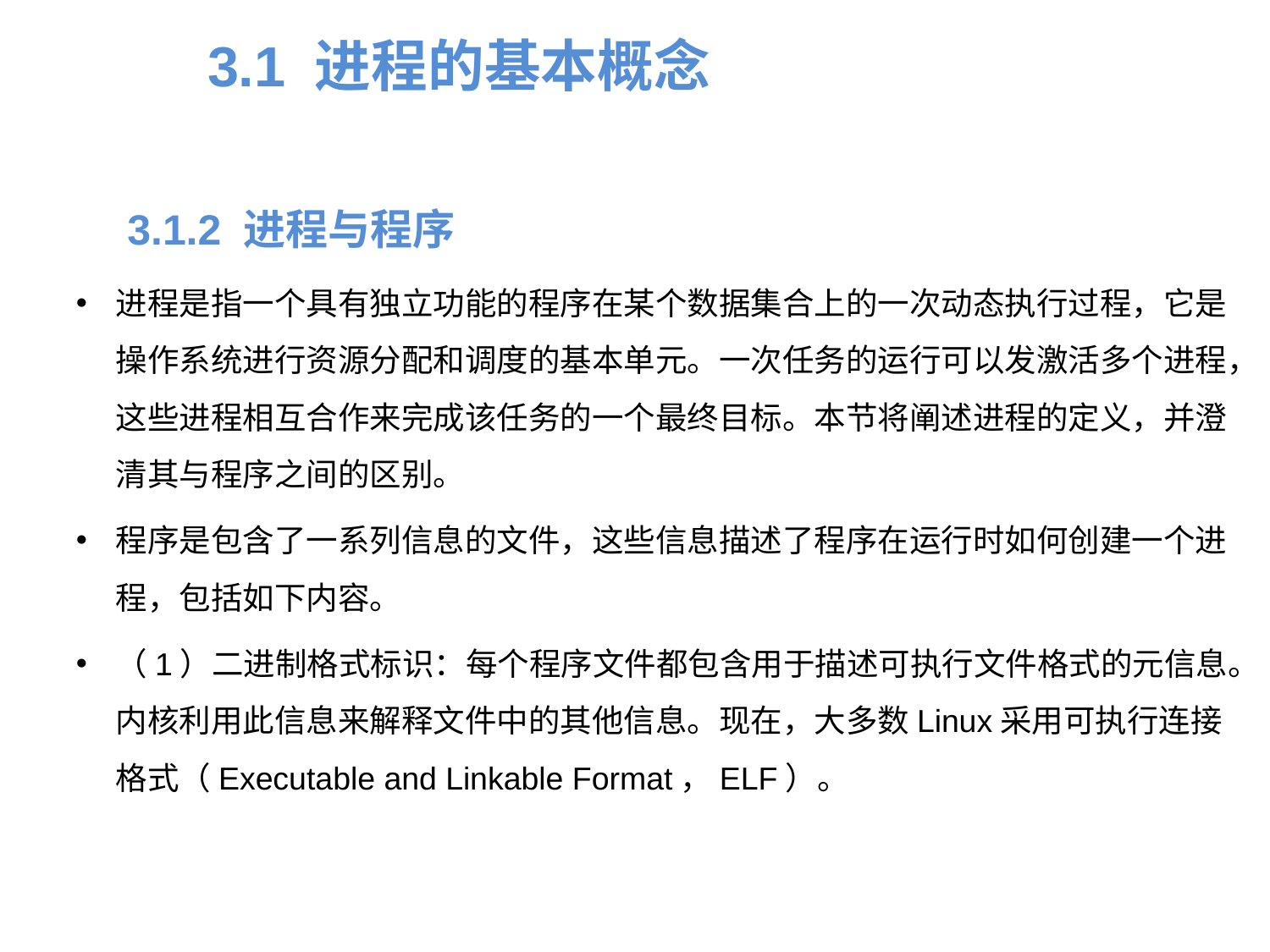

3.1 进程的基本概念
3.1.2 进程与程序
进程是指一个具有独立功能的程序在某个数据集合上的一次动态执行过程，它是操作系统进行资源分配和调度的基本单元。一次任务的运行可以发激活多个进程，这些进程相互合作来完成该任务的一个最终目标。本节将阐述进程的定义，并澄清其与程序之间的区别。
程序是包含了一系列信息的文件，这些信息描述了程序在运行时如何创建一个进程，包括如下内容。
（1）二进制格式标识：每个程序文件都包含用于描述可执行文件格式的元信息。内核利用此信息来解释文件中的其他信息。现在，大多数Linux采用可执行连接格式（Executable and Linkable Format，ELF）。